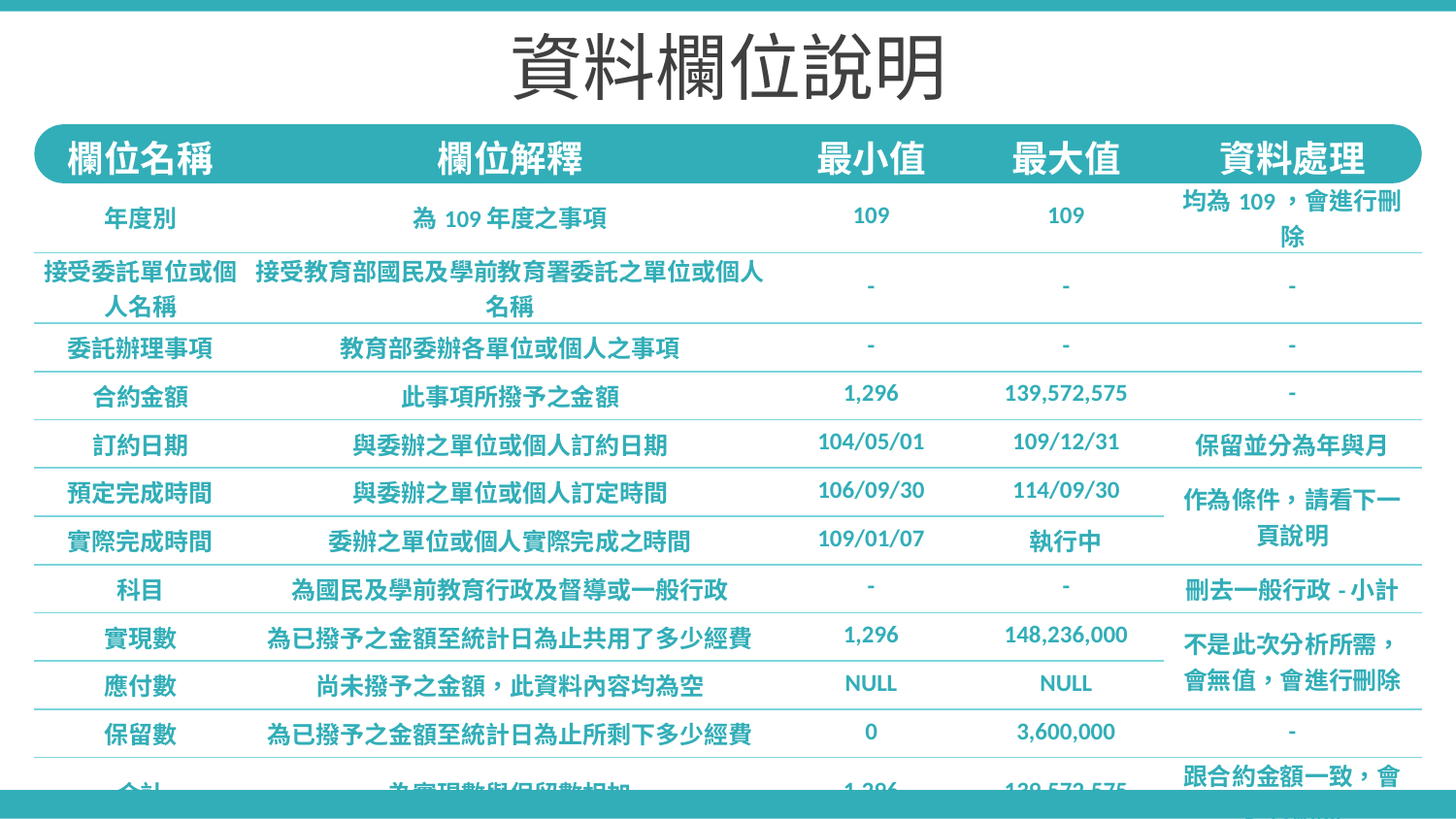

資料欄位說明

| 欄位名稱 | 欄位解釋 | 最小值 | 最大值 | 資料處理 |
| --- | --- | --- | --- | --- |
| 年度別 | 為109年度之事項 | 109 | 109 | 均為109，會進行刪除 |
| 接受委託單位或個人名稱 | 接受教育部國民及學前教育署委託之單位或個人名稱 | - | - | - |
| 委託辦理事項 | 教育部委辦各單位或個人之事項 | - | - | - |
| 合約金額 | 此事項所撥予之金額 | 1,296 | 139,572,575 | - |
| 訂約日期 | 與委辦之單位或個人訂約日期 | 104/05/01 | 109/12/31 | 保留並分為年與月 |
| 預定完成時間 | 與委辦之單位或個人訂定時間 | 106/09/30 | 114/09/30 | 作為條件，請看下一頁說明 |
| 實際完成時間 | 委辦之單位或個人實際完成之時間 | 109/01/07 | 執行中 |  |
| 科目 | 為國民及學前教育行政及督導或一般行政 | - | - | 刪去一般行政-小計 |
| 實現數 | 為已撥予之金額至統計日為止共用了多少經費 | 1,296 | 148,236,000 | 不是此次分析所需，會無值，會進行刪除 |
| 應付數 | 尚未撥予之金額，此資料內容均為空 | NULL | NULL |  |
| 保留數 | 為已撥予之金額至統計日為止所剩下多少經費 | 0 | 3,600,000 | - |
| 合計 | 為實現數與保留數相加 | 1,296 | 139,572,575 | 跟合約金額一致，會進行刪除 |